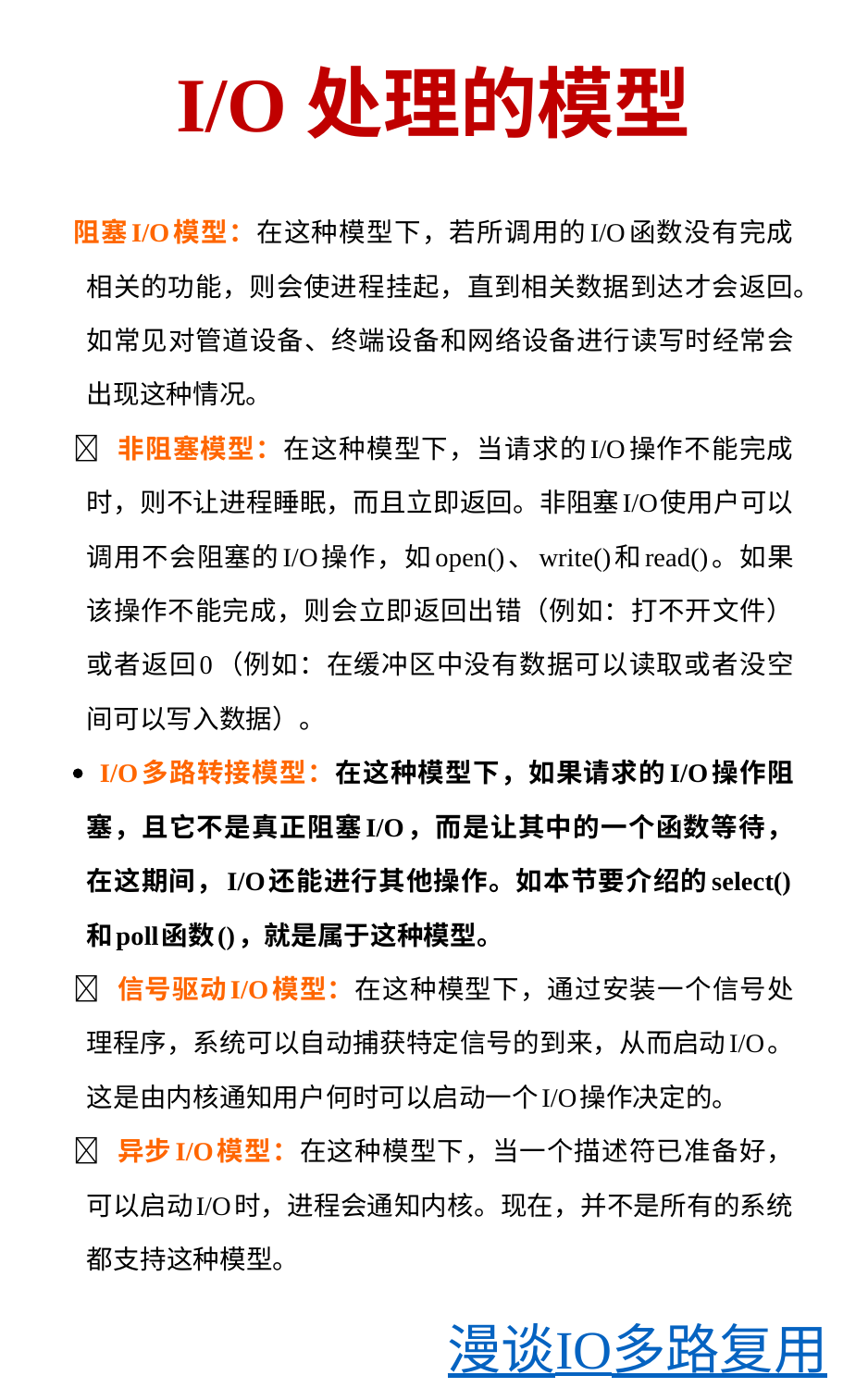

# I/O处理的模型
阻塞I/O模型：在这种模型下，若所调用的I/O函数没有完成相关的功能，则会使进程挂起，直到相关数据到达才会返回。如常见对管道设备、终端设备和网络设备进行读写时经常会出现这种情况。
•  非阻塞模型：在这种模型下，当请求的I/O操作不能完成时，则不让进程睡眠，而且立即返回。非阻塞I/O使用户可以调用不会阻塞的I/O操作，如open()、write()和read()。如果该操作不能完成，则会立即返回出错（例如：打不开文件）或者返回0（例如：在缓冲区中没有数据可以读取或者没空间可以写入数据）。
•  I/O多路转接模型：在这种模型下，如果请求的I/O操作阻塞，且它不是真正阻塞I/O，而是让其中的一个函数等待，在这期间，I/O还能进行其他操作。如本节要介绍的select()和poll函数()，就是属于这种模型。
•  信号驱动I/O模型：在这种模型下，通过安装一个信号处理程序，系统可以自动捕获特定信号的到来，从而启动I/O。这是由内核通知用户何时可以启动一个I/O操作决定的。
•  异步I/O模型：在这种模型下，当一个描述符已准备好，可以启动I/O时，进程会通知内核。现在，并不是所有的系统都支持这种模型。
漫谈IO多路复用